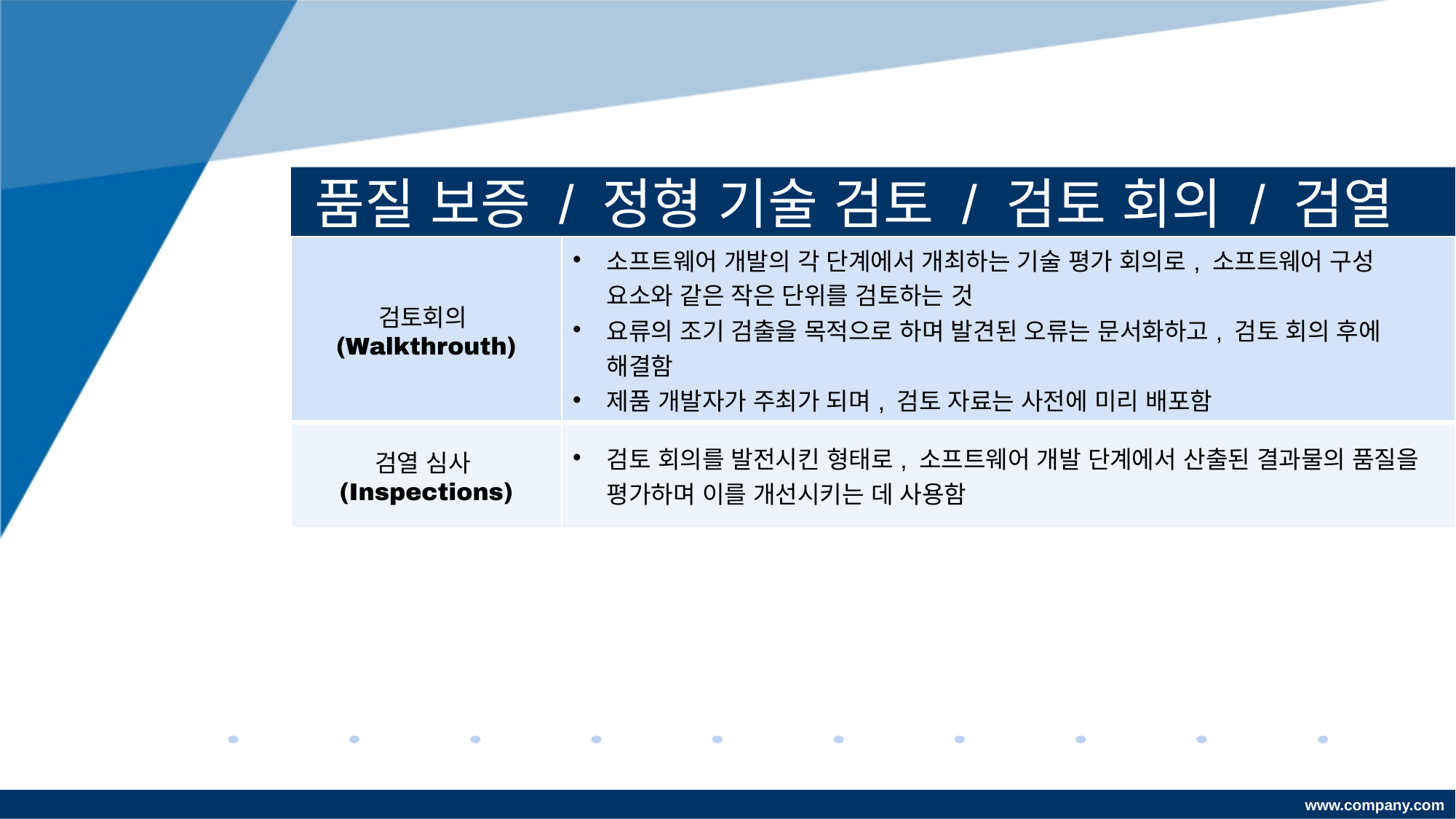

# 품질 보증 / 정형 기술 검토 / 검토 회의 / 검열
| 검토회의(Walkthrouth) | 소프트웨어 개발의 각 단계에서 개최하는 기술 평가 회의로, 소프트웨어 구성 요소와 같은 작은 단위를 검토하는 것 요류의 조기 검출을 목적으로 하며 발견된 오류는 문서화하고, 검토 회의 후에 해결함 제품 개발자가 주최가 되며, 검토 자료는 사전에 미리 배포함 |
| --- | --- |
| 검열 심사(Inspections) | 검토 회의를 발전시킨 형태로, 소프트웨어 개발 단계에서 산출된 결과물의 품질을 평가하며 이를 개선시키는 데 사용함 |